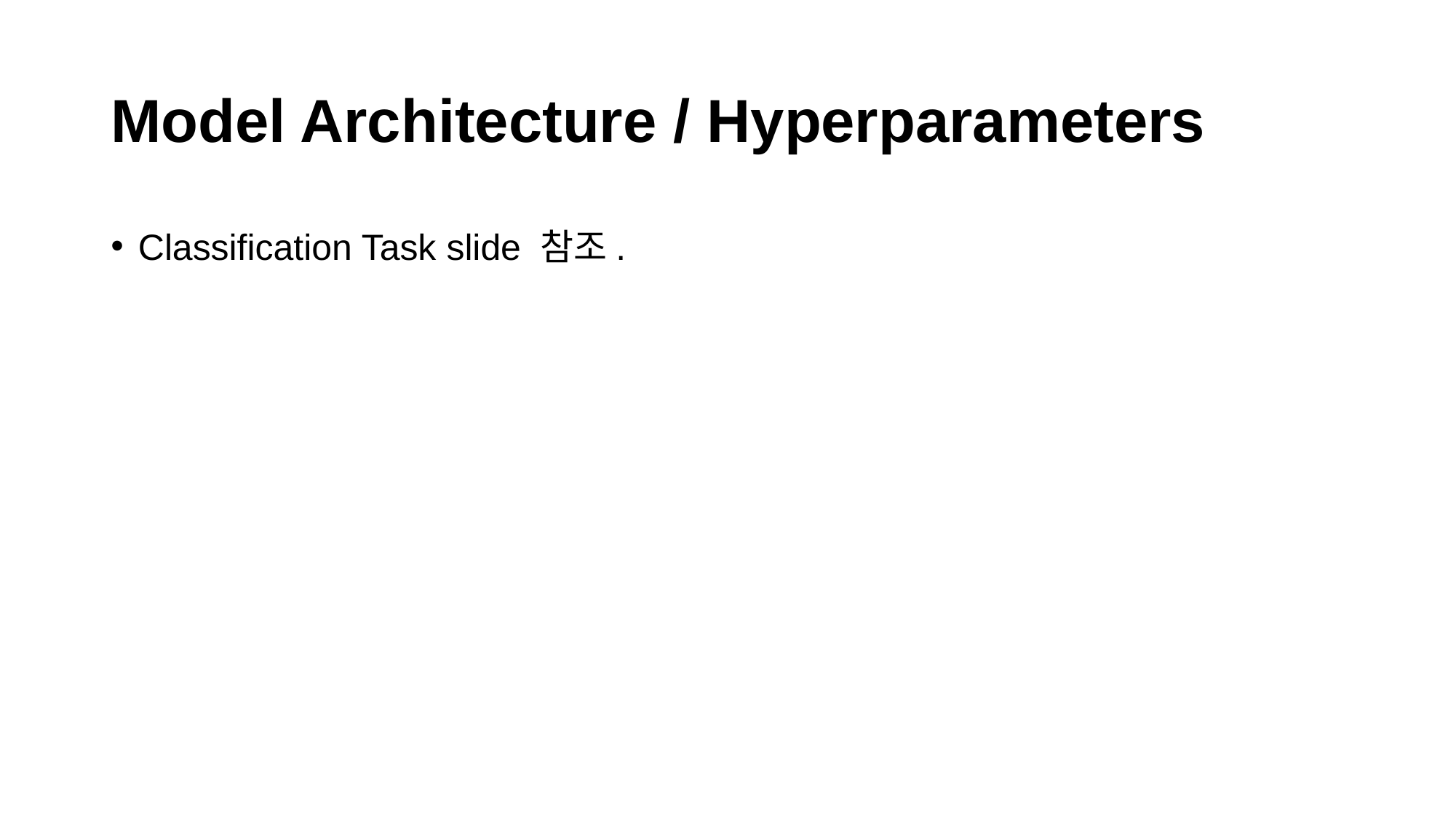

# Model Architecture / Hyperparameters
Classification Task slide 참조.